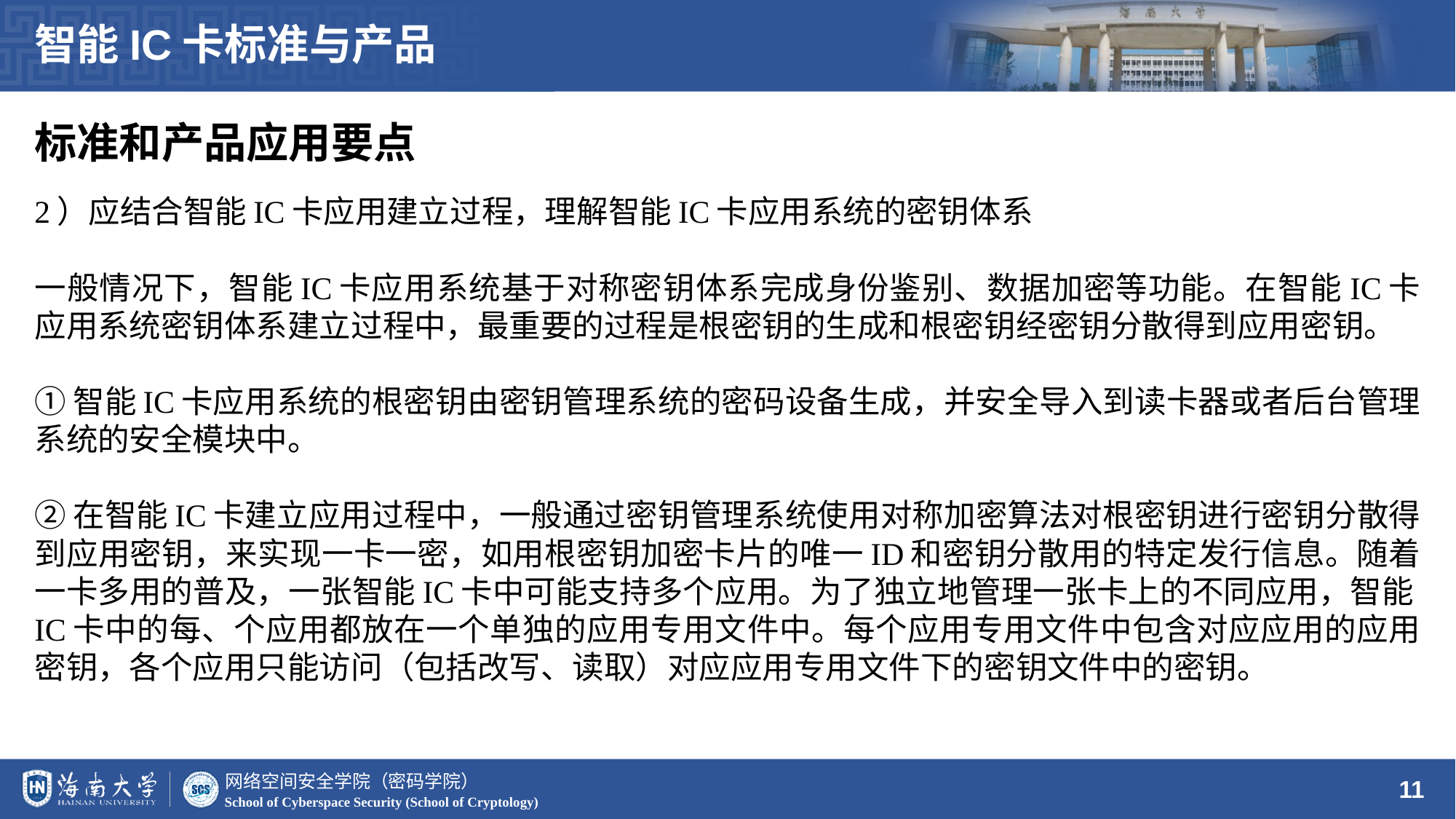

智能IC卡标准与产品

标准和产品应用要点
2）应结合智能IC卡应用建立过程，理解智能IC卡应用系统的密钥体系

一般情况下，智能IC卡应用系统基于对称密钥体系完成身份鉴别、数据加密等功能。在智能IC卡应用系统密钥体系建立过程中，最重要的过程是根密钥的生成和根密钥经密钥分散得到应用密钥。

①智能IC卡应用系统的根密钥由密钥管理系统的密码设备生成，并安全导入到读卡器或者后台管理系统的安全模块中。

②在智能IC卡建立应用过程中，一般通过密钥管理系统使用对称加密算法对根密钥进行密钥分散得到应用密钥，来实现一卡一密，如用根密钥加密卡片的唯一ID和密钥分散用的特定发行信息。随着一卡多用的普及，一张智能IC卡中可能支持多个应用。为了独立地管理一张卡上的不同应用，智能IC卡中的每、个应用都放在一个单独的应用专用文件中。每个应用专用文件中包含对应应用的应用密钥，各个应用只能访问（包括改写、读取）对应应用专用文件下的密钥文件中的密钥。
11